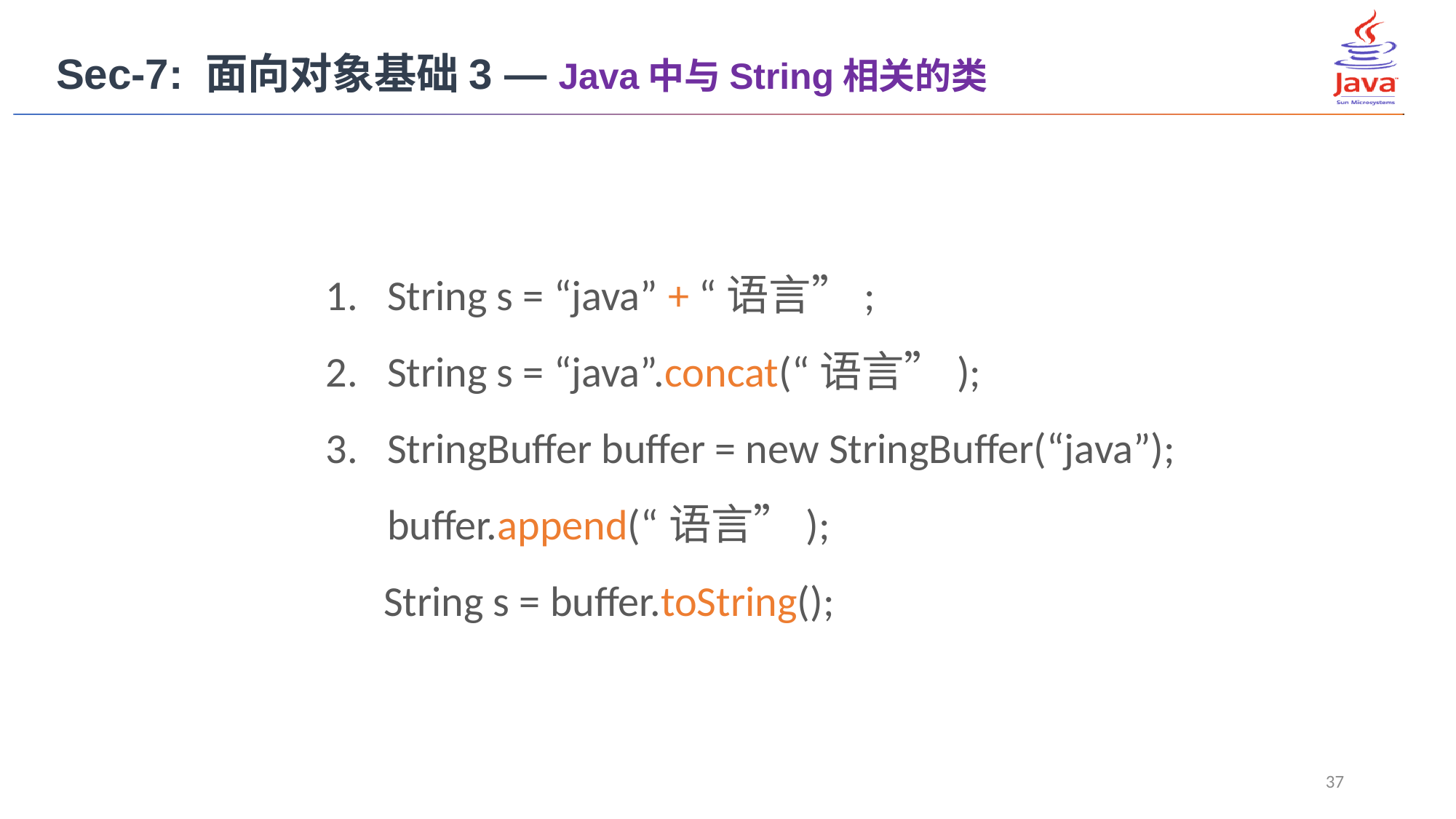

Sec-7: 面向对象基础3 — Java中与String相关的类
String s = “java” + “语言”;
String s = “java”.concat(“语言”);
StringBuffer buffer = new StringBuffer(“java”); buffer.append(“语言”);
      String s = buffer.toString();
37